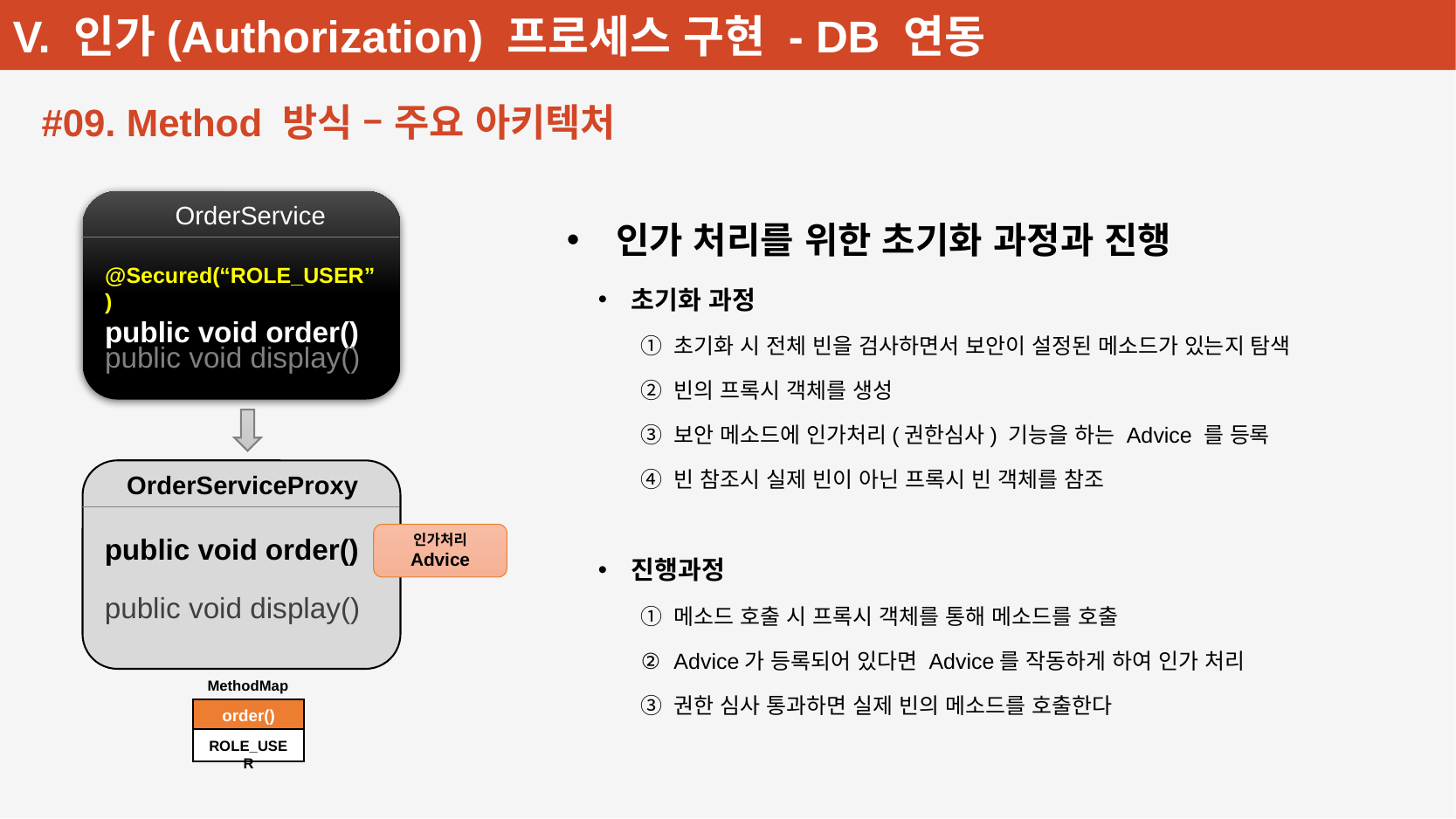

#09. Method 방식 – 주요 아키텍처

OrderService
인가 처리를 위한 초기화 과정과 진행
@Secured(“ROLE_USER”)
public void order()
초기화 과정
초기화 시 전체 빈을 검사하면서 보안이 설정된 메소드가 있는지 탐색
빈의 프록시 객체를 생성
보안 메소드에 인가처리(권한심사) 기능을 하는 Advice 를 등록
빈 참조시 실제 빈이 아닌 프록시 빈 객체를 참조

진행과정
메소드 호출 시 프록시 객체를 통해 메소드를 호출
Advice가 등록되어 있다면 Advice를 작동하게 하여 인가 처리
권한 심사 통과하면 실제 빈의 메소드를 호출한다
public void display()

OrderServiceProxy
인가처리
Advice
public void order()
public void display()
MethodMap
order()
 ROLE_USER